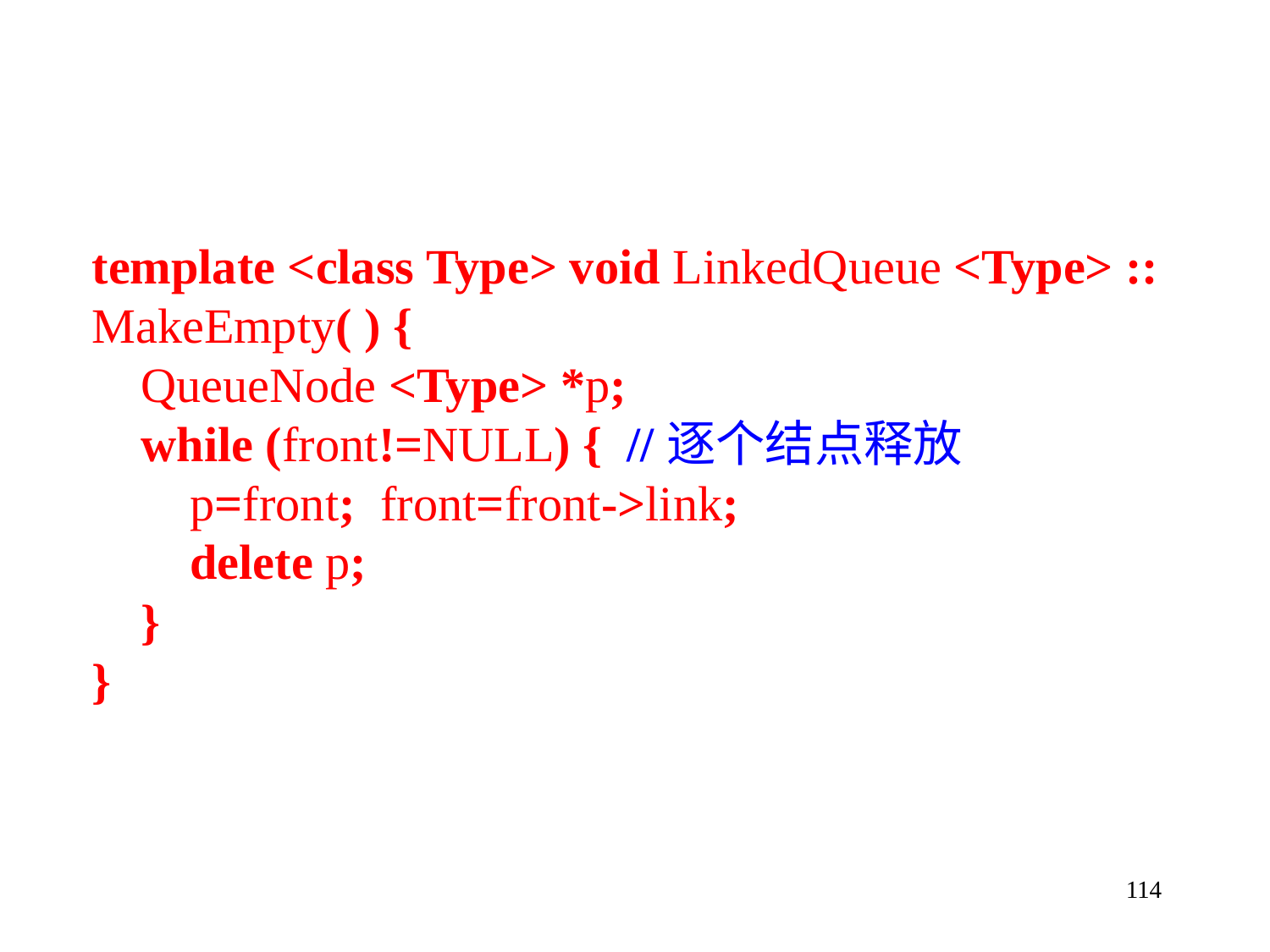

template <class Type> void LinkedQueue <Type> ::
MakeEmpty( ) {
    QueueNode <Type> *p;
    while (front!=NULL) {  //逐个结点释放
        p=front;  front=front->link;
        delete p;
    }
}
114